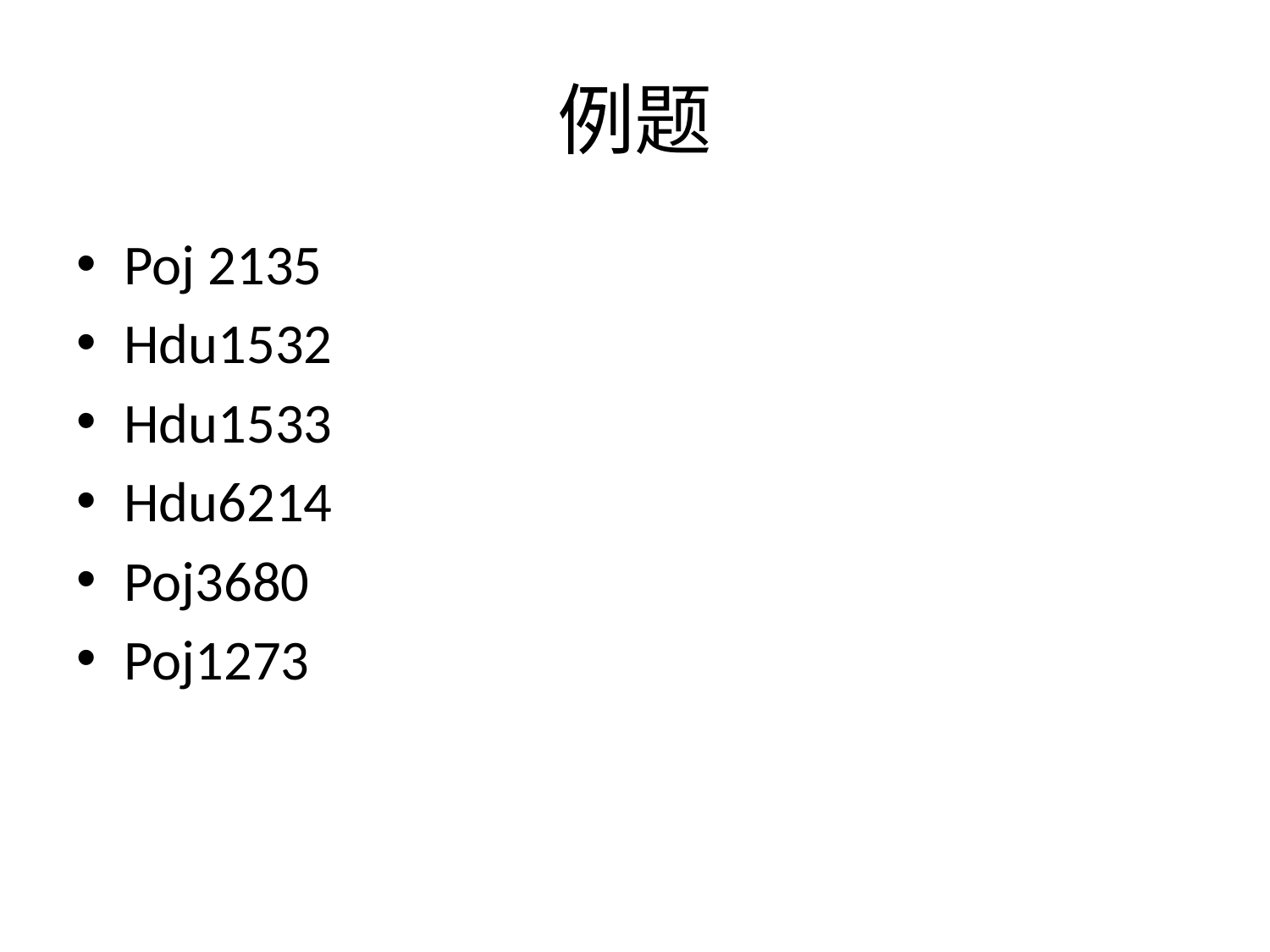

# 例题
Poj 2135
Hdu1532
Hdu1533
Hdu6214
Poj3680
Poj1273